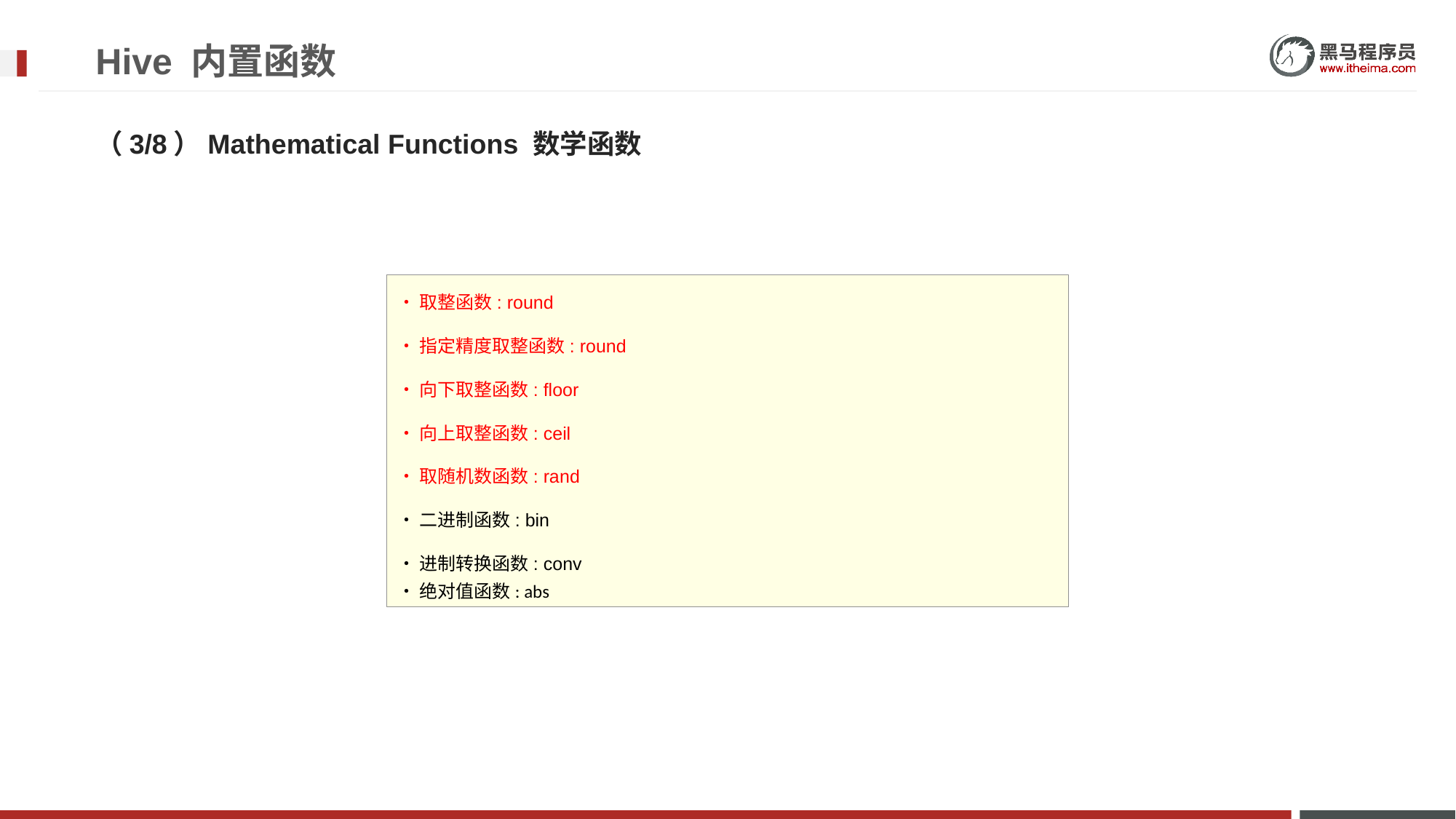

# Hive 内置函数
（3/8）Mathematical Functions 数学函数
•取整函数: round
•指定精度取整函数: round
•向下取整函数: floor
•向上取整函数: ceil
•取随机数函数: rand
•二进制函数: bin
•进制转换函数: conv
•绝对值函数: abs